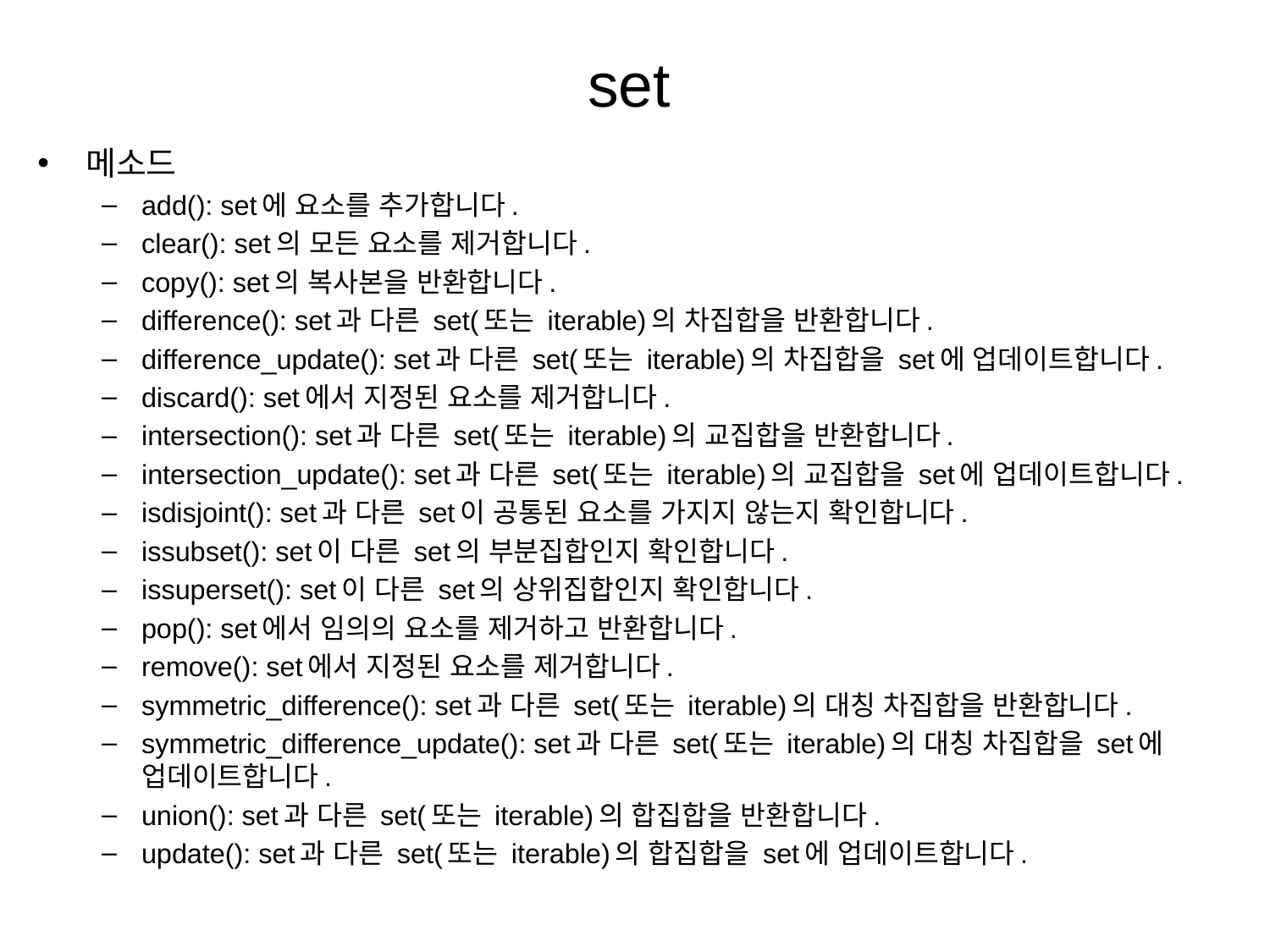

# set
메소드
add(): set에 요소를 추가합니다.
clear(): set의 모든 요소를 제거합니다.
copy(): set의 복사본을 반환합니다.
difference(): set과 다른 set(또는 iterable)의 차집합을 반환합니다.
difference_update(): set과 다른 set(또는 iterable)의 차집합을 set에 업데이트합니다.
discard(): set에서 지정된 요소를 제거합니다.
intersection(): set과 다른 set(또는 iterable)의 교집합을 반환합니다.
intersection_update(): set과 다른 set(또는 iterable)의 교집합을 set에 업데이트합니다.
isdisjoint(): set과 다른 set이 공통된 요소를 가지지 않는지 확인합니다.
issubset(): set이 다른 set의 부분집합인지 확인합니다.
issuperset(): set이 다른 set의 상위집합인지 확인합니다.
pop(): set에서 임의의 요소를 제거하고 반환합니다.
remove(): set에서 지정된 요소를 제거합니다.
symmetric_difference(): set과 다른 set(또는 iterable)의 대칭 차집합을 반환합니다.
symmetric_difference_update(): set과 다른 set(또는 iterable)의 대칭 차집합을 set에 업데이트합니다.
union(): set과 다른 set(또는 iterable)의 합집합을 반환합니다.
update(): set과 다른 set(또는 iterable)의 합집합을 set에 업데이트합니다.